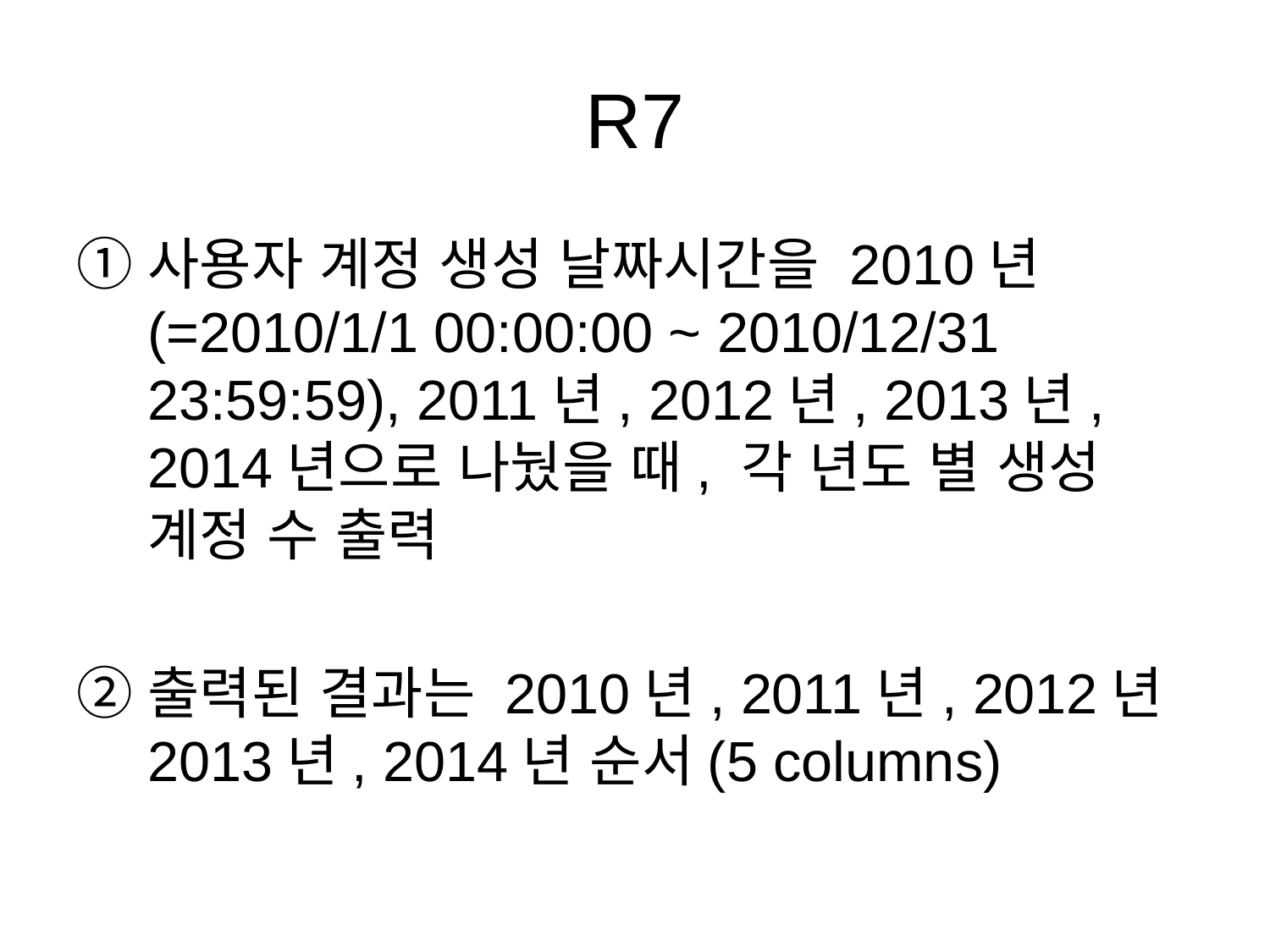

# R7
사용자 계정 생성 날짜시간을 2010년(=2010/1/1 00:00:00 ~ 2010/12/31 23:59:59), 2011년, 2012년, 2013년, 2014년으로 나눴을 때, 각 년도 별 생성 계정 수 출력

출력된 결과는 2010년, 2011년, 2012년 2013년, 2014년 순서(5 columns)